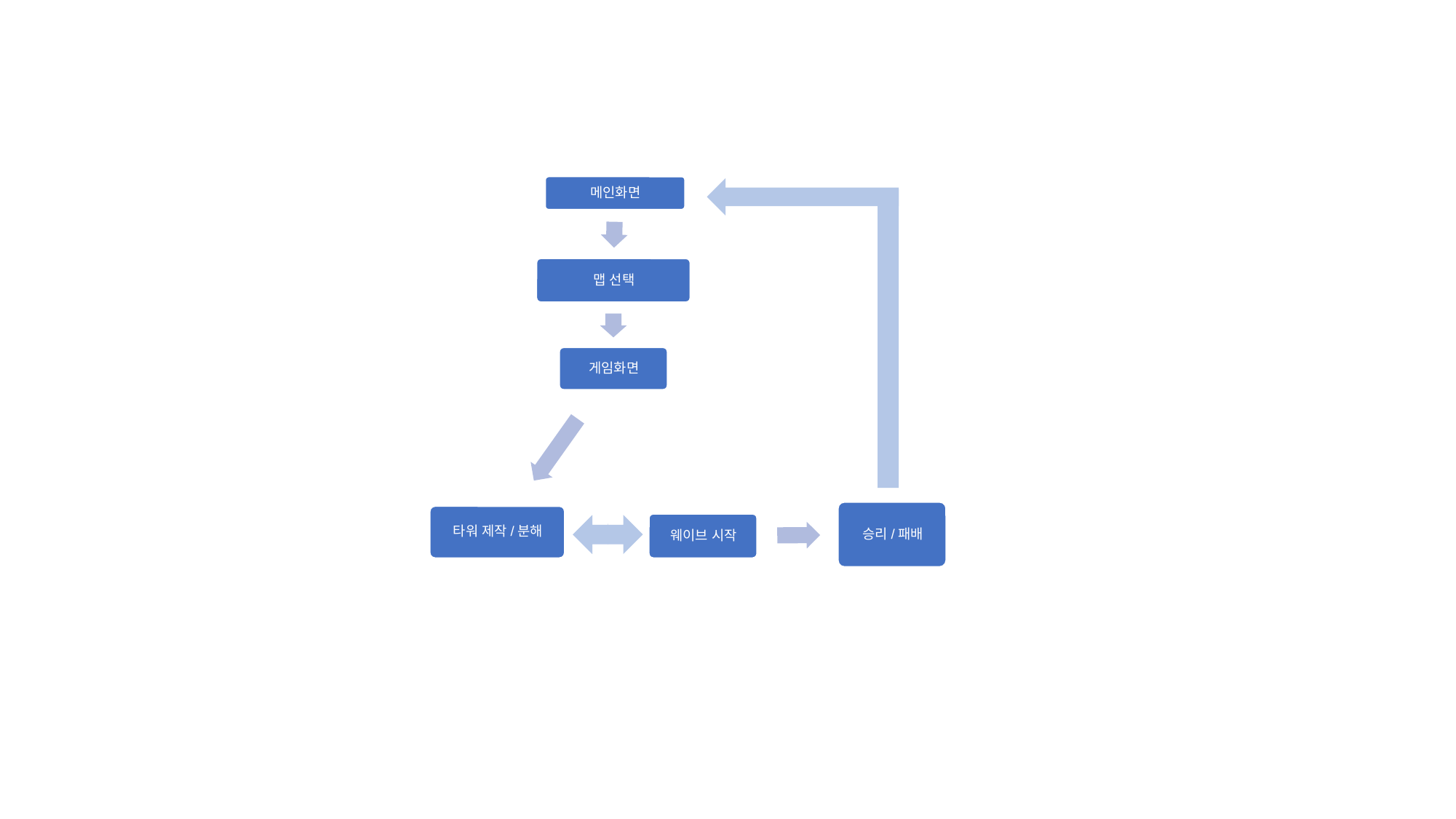

메인화면

맵 선택

게임화면

타워 제작/분해

웨이브 시작

승리/패배